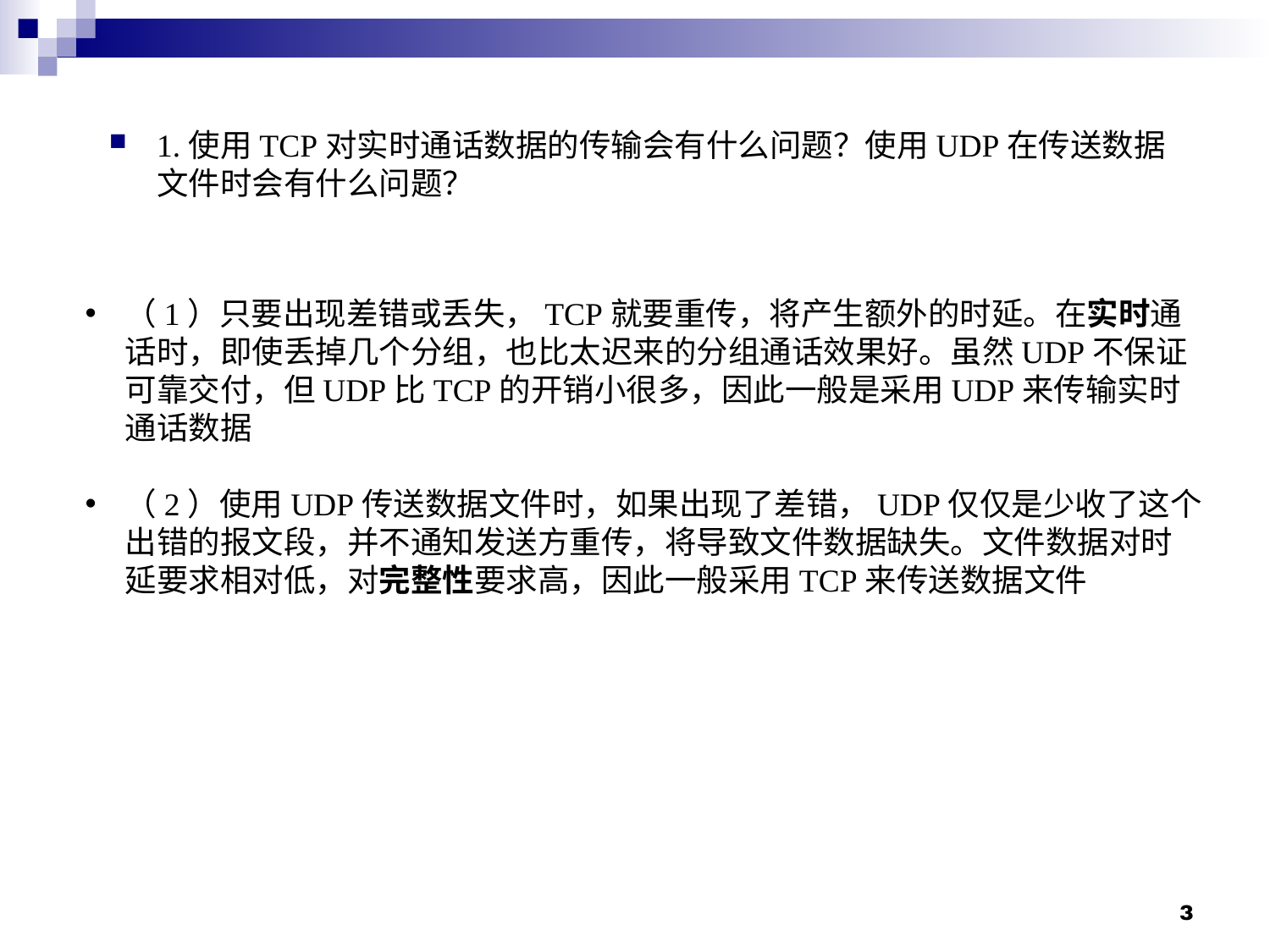

1.使用TCP对实时通话数据的传输会有什么问题？使用UDP在传送数据文件时会有什么问题？
（1）只要出现差错或丢失，TCP就要重传，将产生额外的时延。在实时通话时，即使丢掉几个分组，也比太迟来的分组通话效果好。虽然UDP不保证可靠交付，但UDP比TCP的开销小很多，因此一般是采用UDP来传输实时通话数据

（2）使用UDP传送数据文件时，如果出现了差错，UDP仅仅是少收了这个出错的报文段，并不通知发送方重传，将导致文件数据缺失。文件数据对时延要求相对低，对完整性要求高，因此一般采用TCP来传送数据文件
3